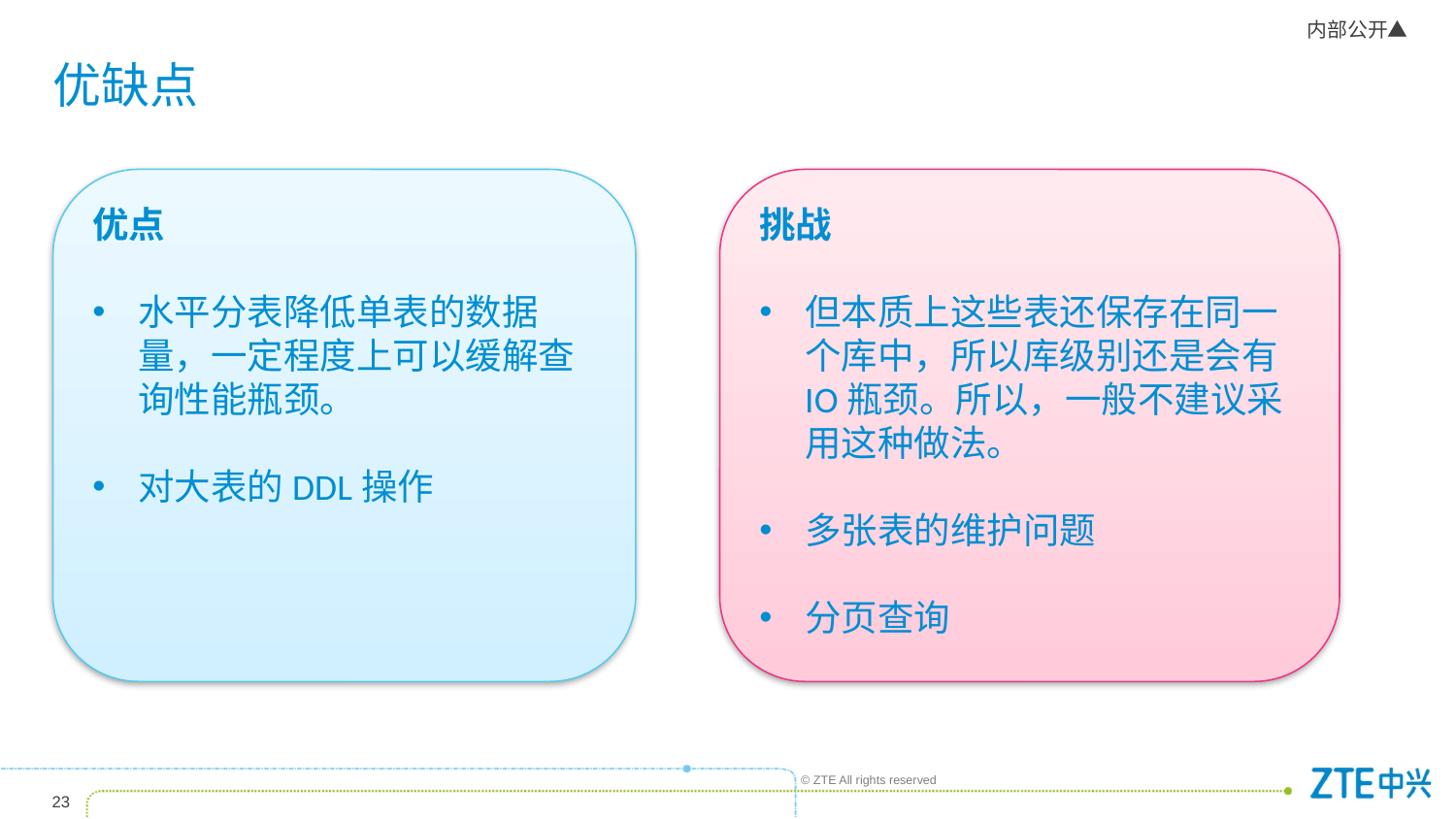

# 优缺点
优点

水平分表降低单表的数据量，一定程度上可以缓解查询性能瓶颈。

对大表的DDL操作

挑战

但本质上这些表还保存在同一个库中，所以库级别还是会有IO瓶颈。所以，一般不建议采用这种做法。

多张表的维护问题

分页查询